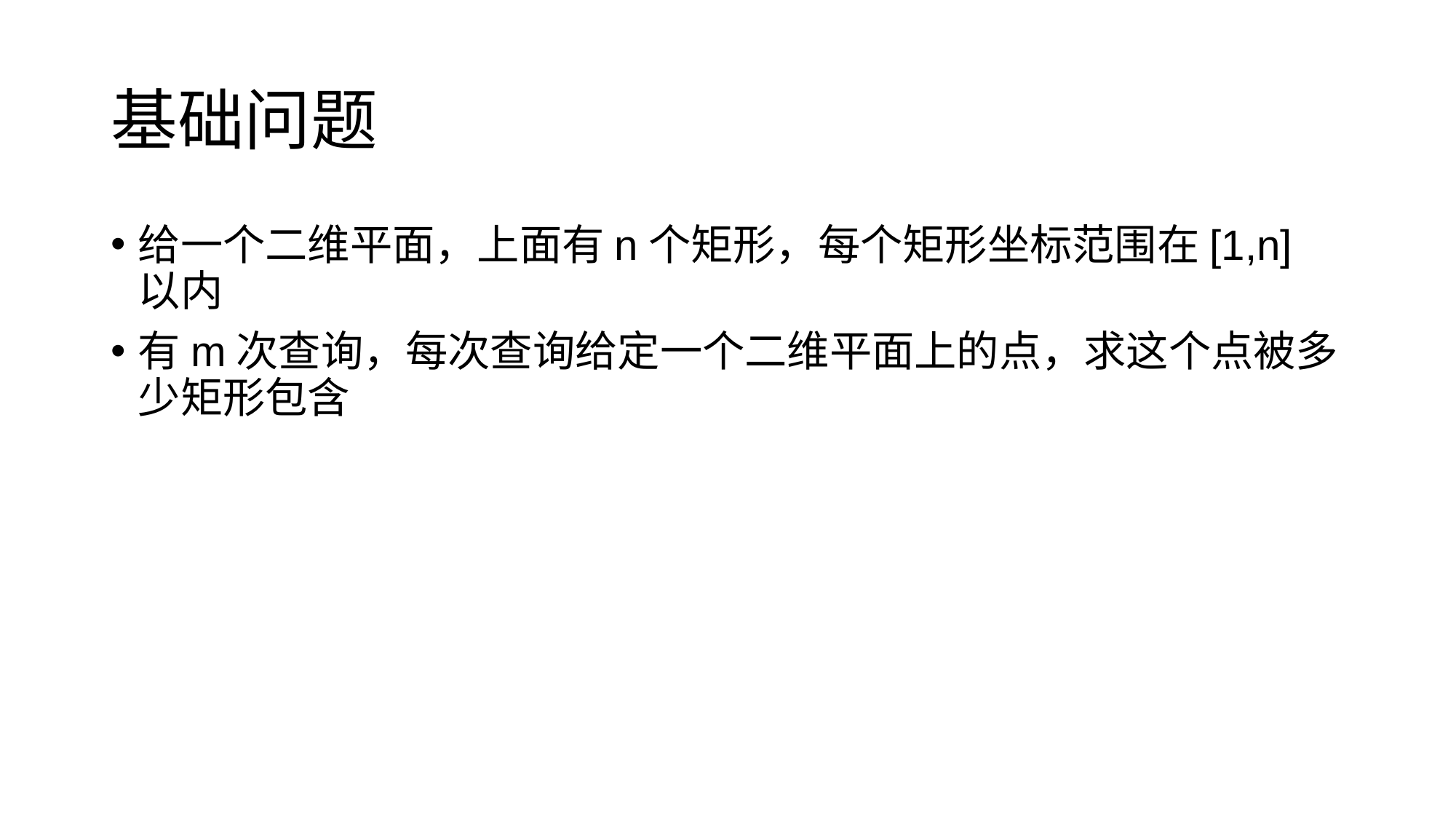

# 基础问题
给一个二维平面，上面有n个矩形，每个矩形坐标范围在[1,n]以内
有m次查询，每次查询给定一个二维平面上的点，求这个点被多少矩形包含